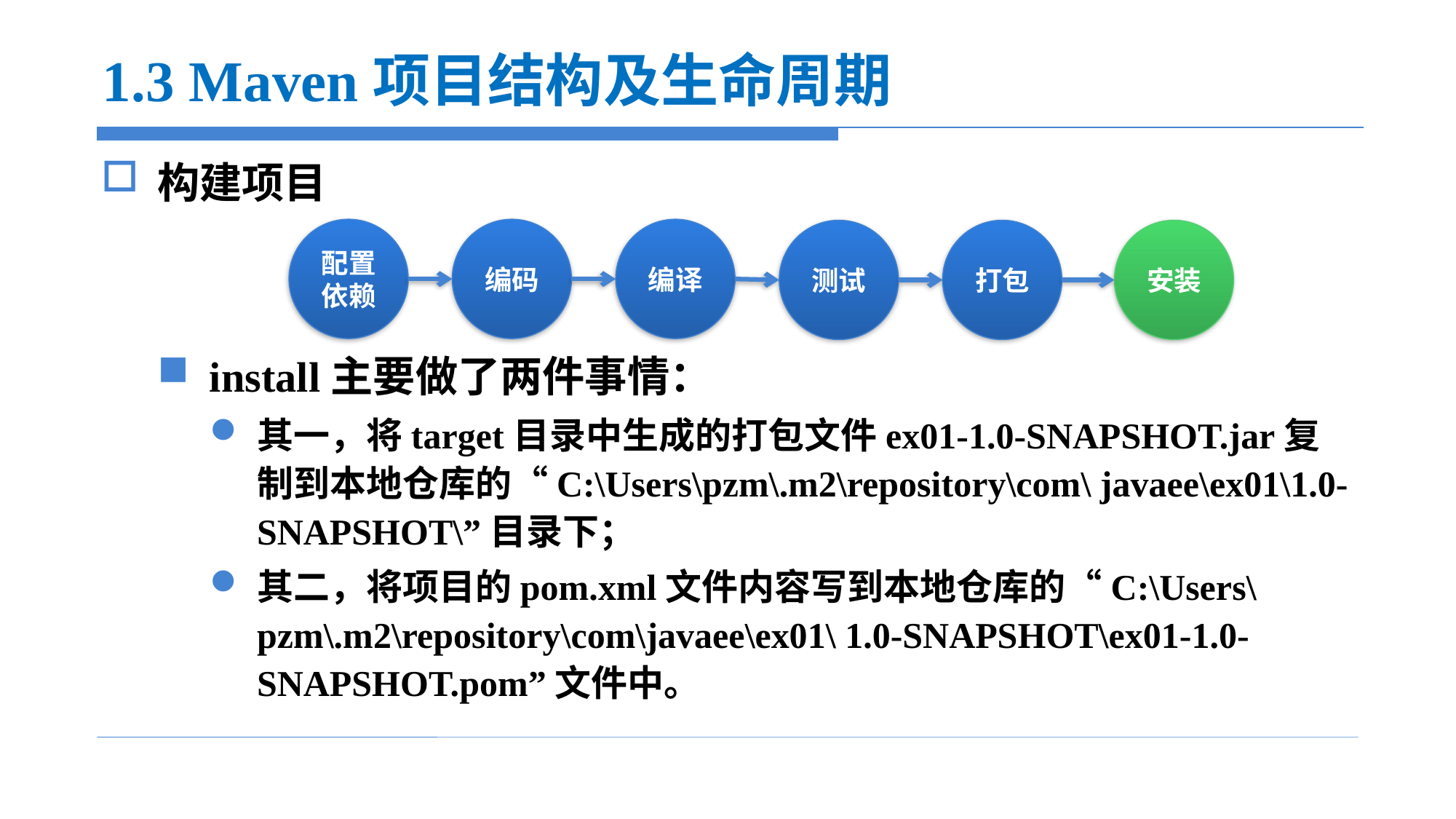

# 1.3 Maven项目结构及生命周期
构建项目

install主要做了两件事情：
其一，将target目录中生成的打包文件ex01-1.0-SNAPSHOT.jar复制到本地仓库的“C:\Users\pzm\.m2\repository\com\ javaee\ex01\1.0-SNAPSHOT\”目录下；
其二，将项目的pom.xml文件内容写到本地仓库的“C:\Users\pzm\.m2\repository\com\javaee\ex01\ 1.0-SNAPSHOT\ex01-1.0-SNAPSHOT.pom”文件中。
配置依赖
编码
编译
测试
打包
安装
31